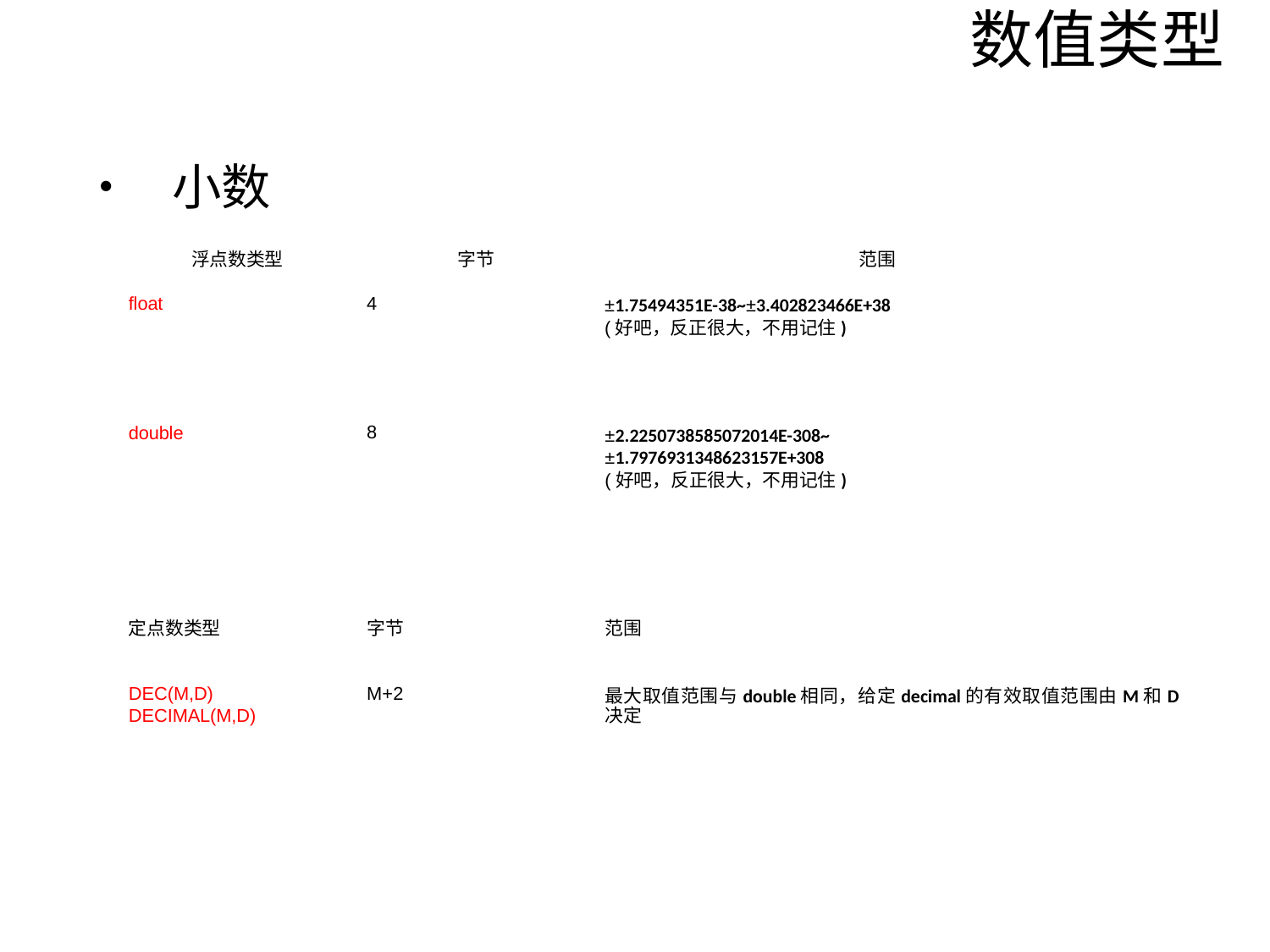

数值类型
• 小数
浮点数类型
字节
范围
±1.75494351E-38~±3.402823466E+38
(好吧，反正很大，不用记住)
float
4
8
±2.2250738585072014E-308~
±1.7976931348623157E+308
(好吧，反正很大，不用记住)
double
定点数类型
字节
范围
最大取值范围与double相同，给定decimal的有效取值范围由M和D
DEC(M,D)
M+2
DECIMAL(M,D)
决定